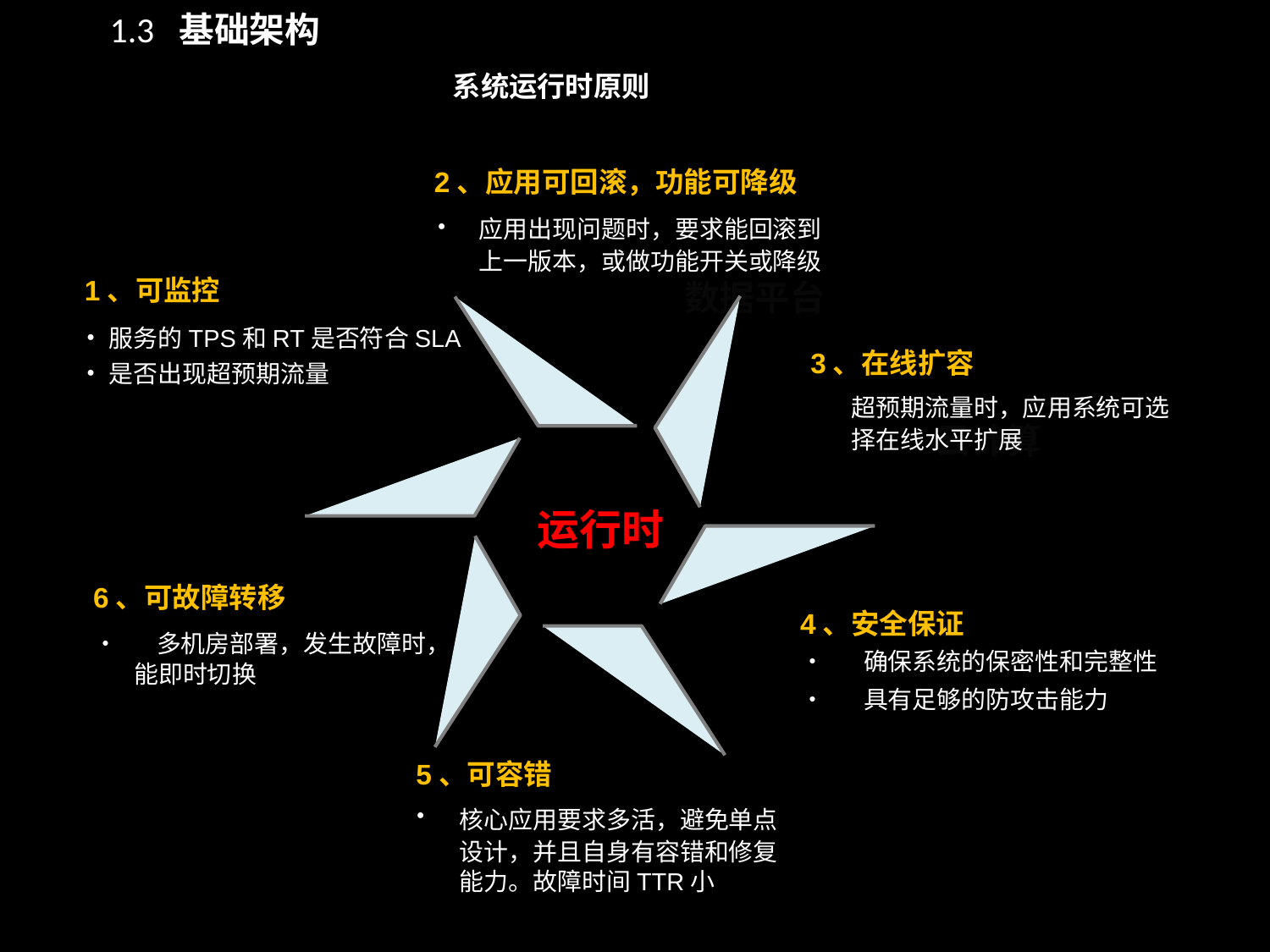

1.3  基础架构
                                     系统运行时原则
	2、应用可回滚，功能可降级
应用出现问题时，要求能回滚到
上一版本，或做功能开关或降级
•
数据平台
1、可监控

服务的TPS和RT是否符合SLA
是否出现超预期流量
•
•
3、在线扩容
	超预期流量时，应用系统可选
•
	择在线水平扩展
云计算

运行时

6、可故障转移
•      多机房部署，发生故障时，
	能即时切换

		5、可容错
4、安全保证
•      确保系统的保密性和完整性
•      具有足够的防攻击能力

•
核心应用要求多活，避免单点
设计，并且自身有容错和修复
能力。故障时间TTR小
6